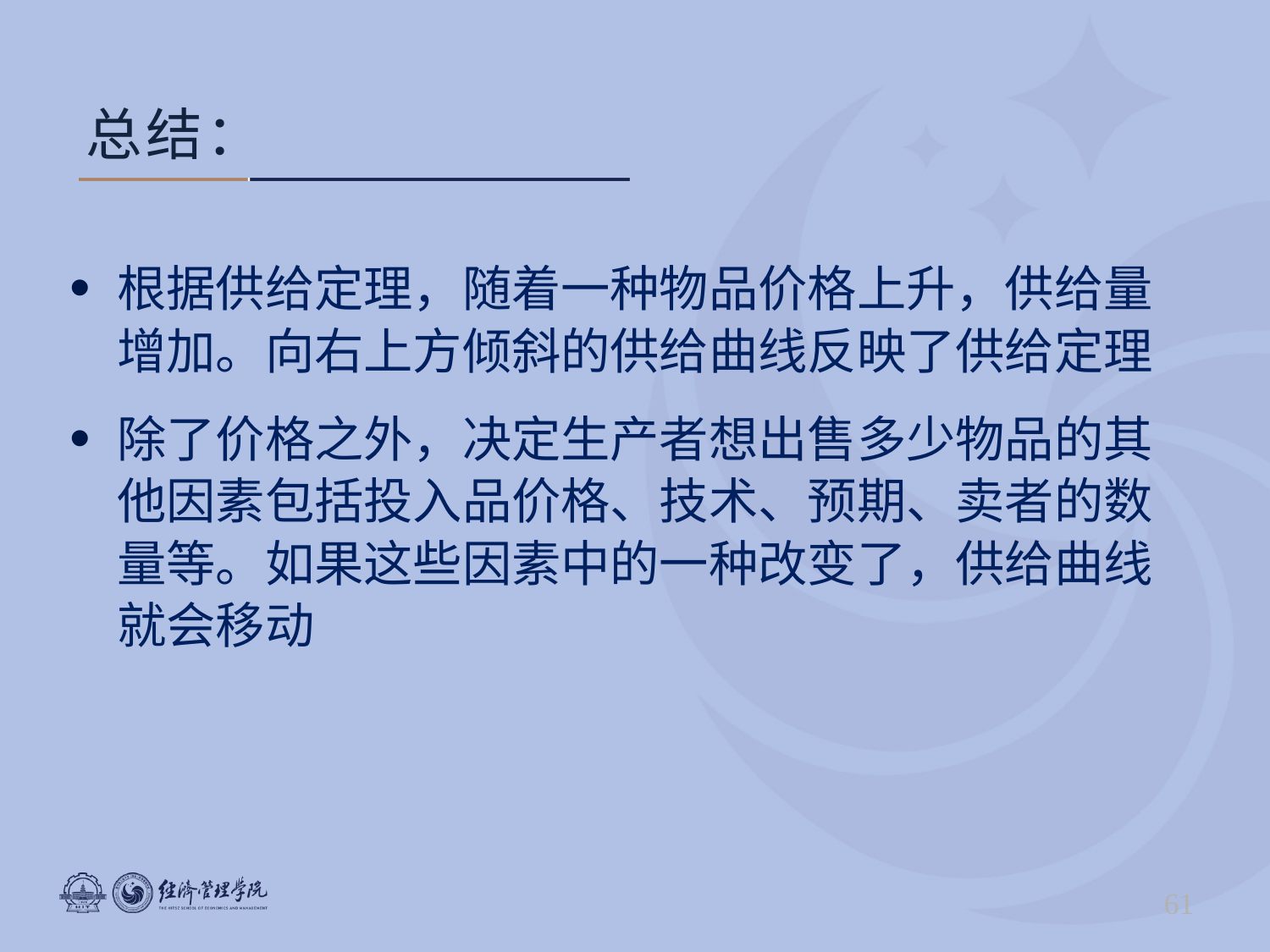

# 总结：
根据供给定理，随着一种物品价格上升，供给量增加。向右上方倾斜的供给曲线反映了供给定理
除了价格之外，决定生产者想出售多少物品的其他因素包括投入品价格、技术、预期、卖者的数量等。如果这些因素中的一种改变了，供给曲线就会移动